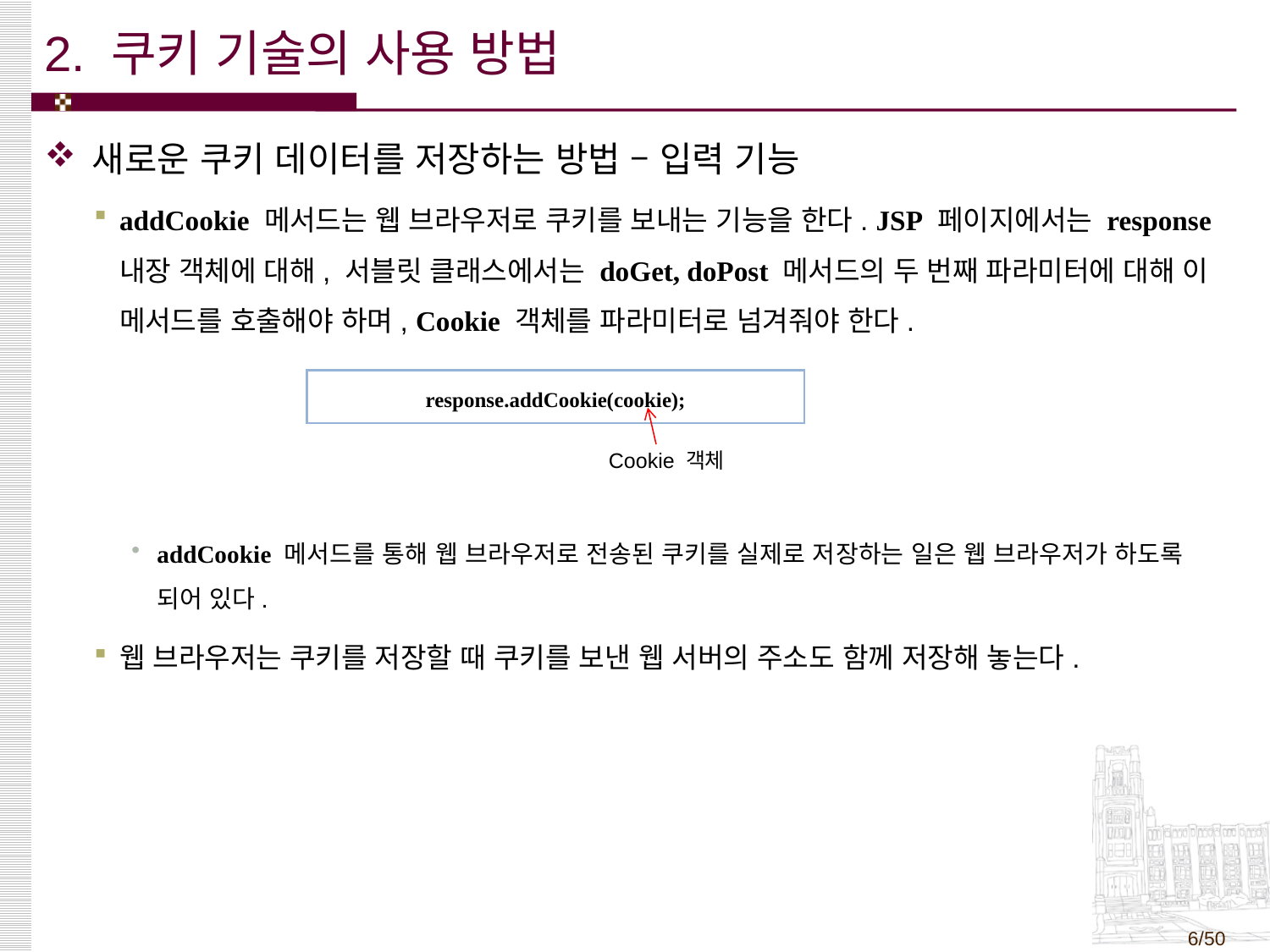

# 2. 쿠키 기술의 사용 방법
새로운 쿠키 데이터를 저장하는 방법 – 입력 기능
addCookie 메서드는 웹 브라우저로 쿠키를 보내는 기능을 한다. JSP 페이지에서는 response 내장 객체에 대해, 서블릿 클래스에서는 doGet, doPost 메서드의 두 번째 파라미터에 대해 이 메서드를 호출해야 하며, Cookie 객체를 파라미터로 넘겨줘야 한다.

addCookie 메서드를 통해 웹 브라우저로 전송된 쿠키를 실제로 저장하는 일은 웹 브라우저가 하도록 되어 있다.
웹 브라우저는 쿠키를 저장할 때 쿠키를 보낸 웹 서버의 주소도 함께 저장해 놓는다.

| response.addCookie(cookie); |
| --- |
Cookie 객체